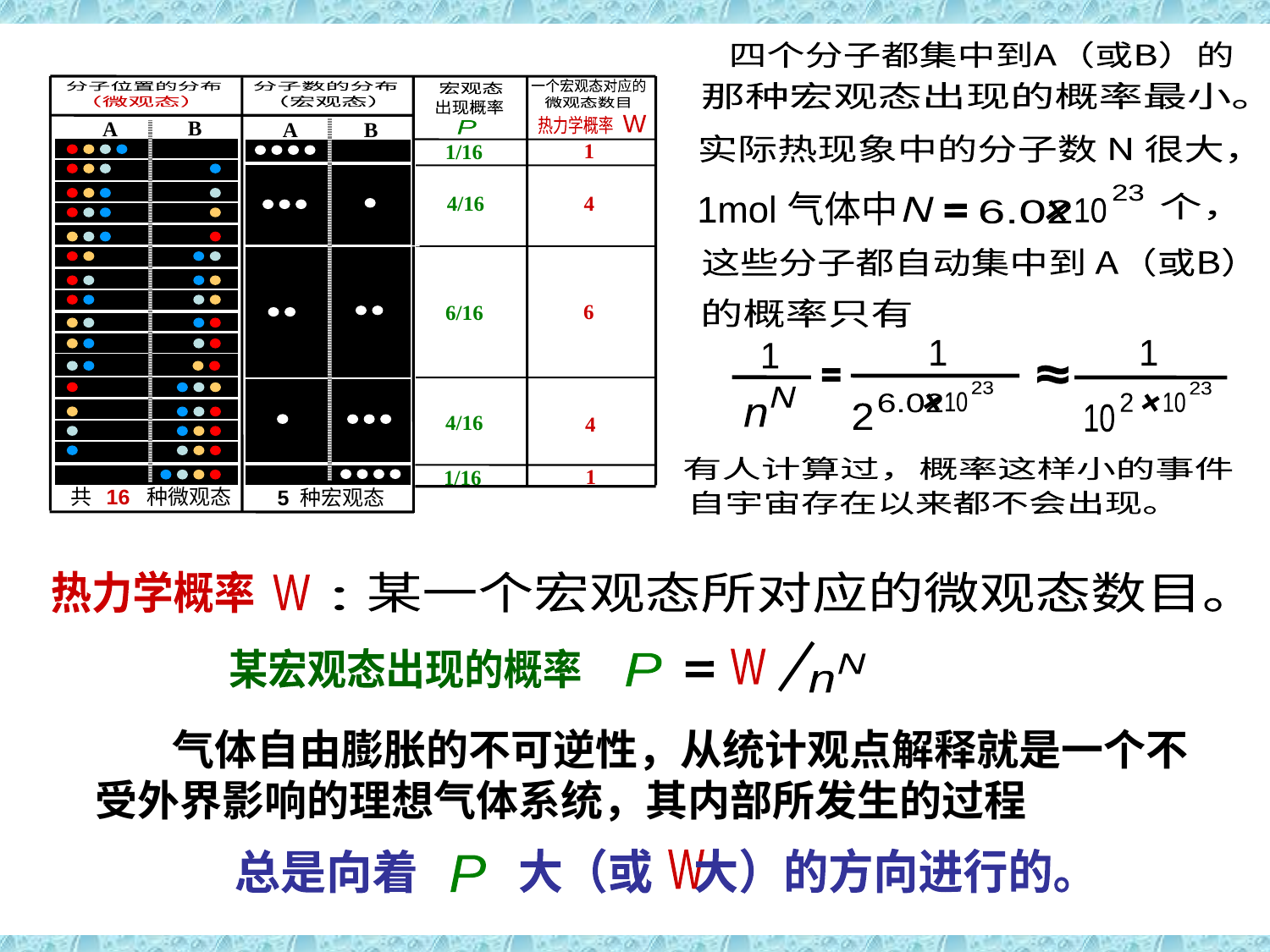

热力学概率
四个分子都集中到A（或B）的
那种宏观态出现的概率最小。
实际热现象中的分子数 N 很大，
23
10
6.02

N

1mol 气体中
个，
这些分子都自动集中到 A（或B）
的概率只有
1
1
~
~

23
10
2

10
1

N
n

23
10
6.02

2
有人计算过，概率这样小的事件
自宇宙存在以来都不会出现。

一个宏观态对应的
微观态数目
分子位置的分布
分子数的分布
宏观态
出现概率
（微观态）
（宏观态）
B
A
A
B
Ω
热力学概率

P
1
4
6
4
1
1/16
4/16
6/16
4/16
1/16

共  16  种微观态
5 种宏观态

热力学概率
W
某一个宏观态所对应的微观态数目。
：

某宏观态出现的概率
W
P
N
n

       气体自由膨胀的不可逆性，从统计观点解释就是一个不受外界影响的理想气体系统，其内部所发生的过程
大（或    大）的方向进行的。
总是向着
W
P